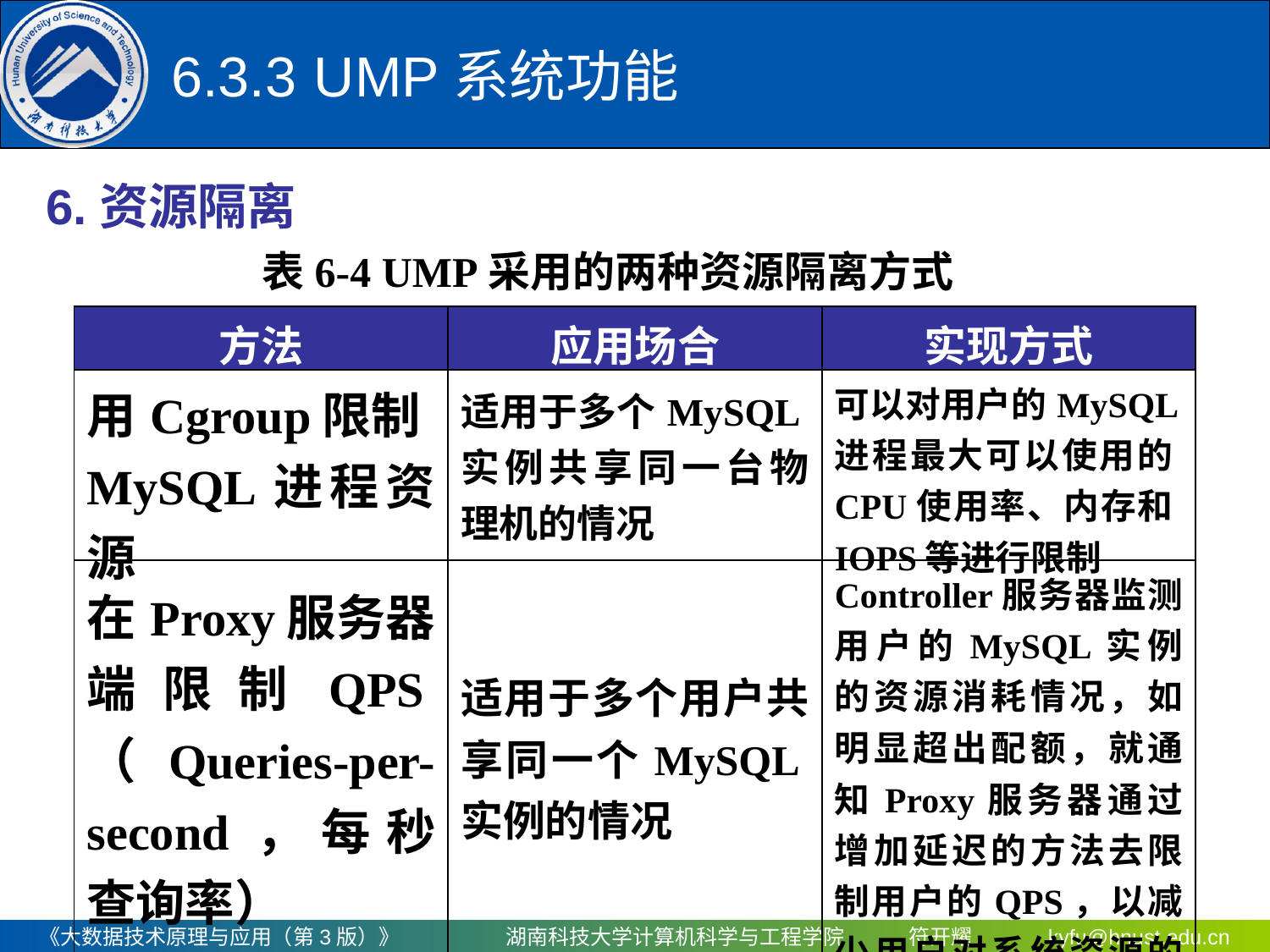

# 6.3.3	 UMP系统功能
6.资源隔离
表6-4 UMP采用的两种资源隔离方式
| 方法 | 应用场合 | 实现方式 |
| --- | --- | --- |
| 用Cgroup限制MySQL进程资源 | 适用于多个MySQL实例共享同一台物理机的情况 | 可以对用户的MySQL进程最大可以使用的CPU使用率、内存和IOPS等进行限制 |
| 在Proxy服务器端限制QPS（Queries-per-second，每秒查询率） | 适用于多个用户共享同一个MySQL实例的情况 | Controller服务器监测用户的MySQL实例的资源消耗情况，如明显超出配额，就通知Proxy服务器通过增加延迟的方法去限制用户的QPS，以减少用户对系统资源的消耗 |